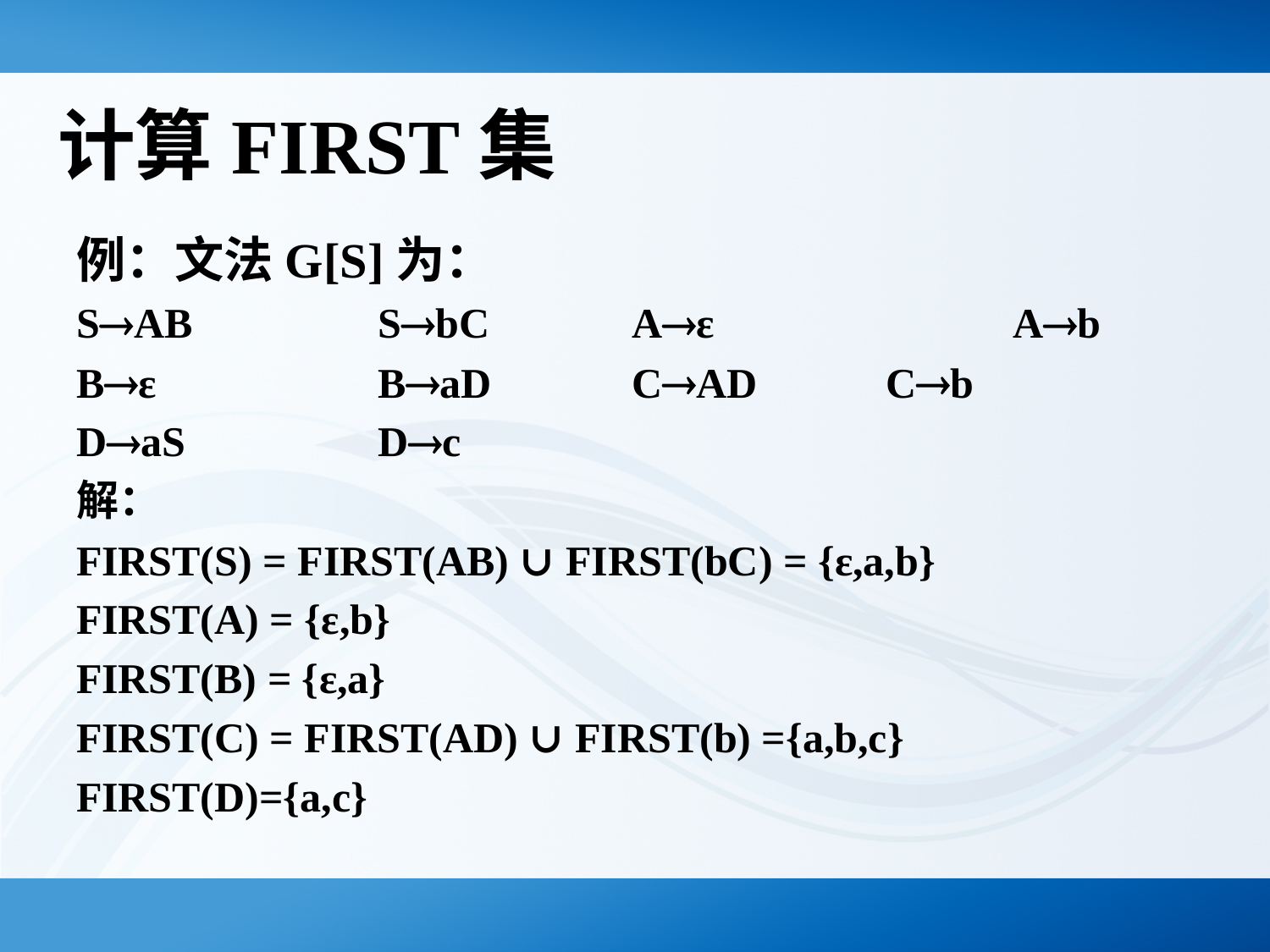

# 计算FIRST集
例：文法G[S]为：
S→AB		S→bC		A→ε			A→b
B→ε		B→aD		C→AD		C→b
D→aS		D→c
解：
FIRST(S) = FIRST(AB) ∪ FIRST(bC) = {ε,a,b}
FIRST(A) = {ε,b}
FIRST(B) = {ε,a}
FIRST(C) = FIRST(AD) ∪ FIRST(b) ={a,b,c}
FIRST(D)={a,c}